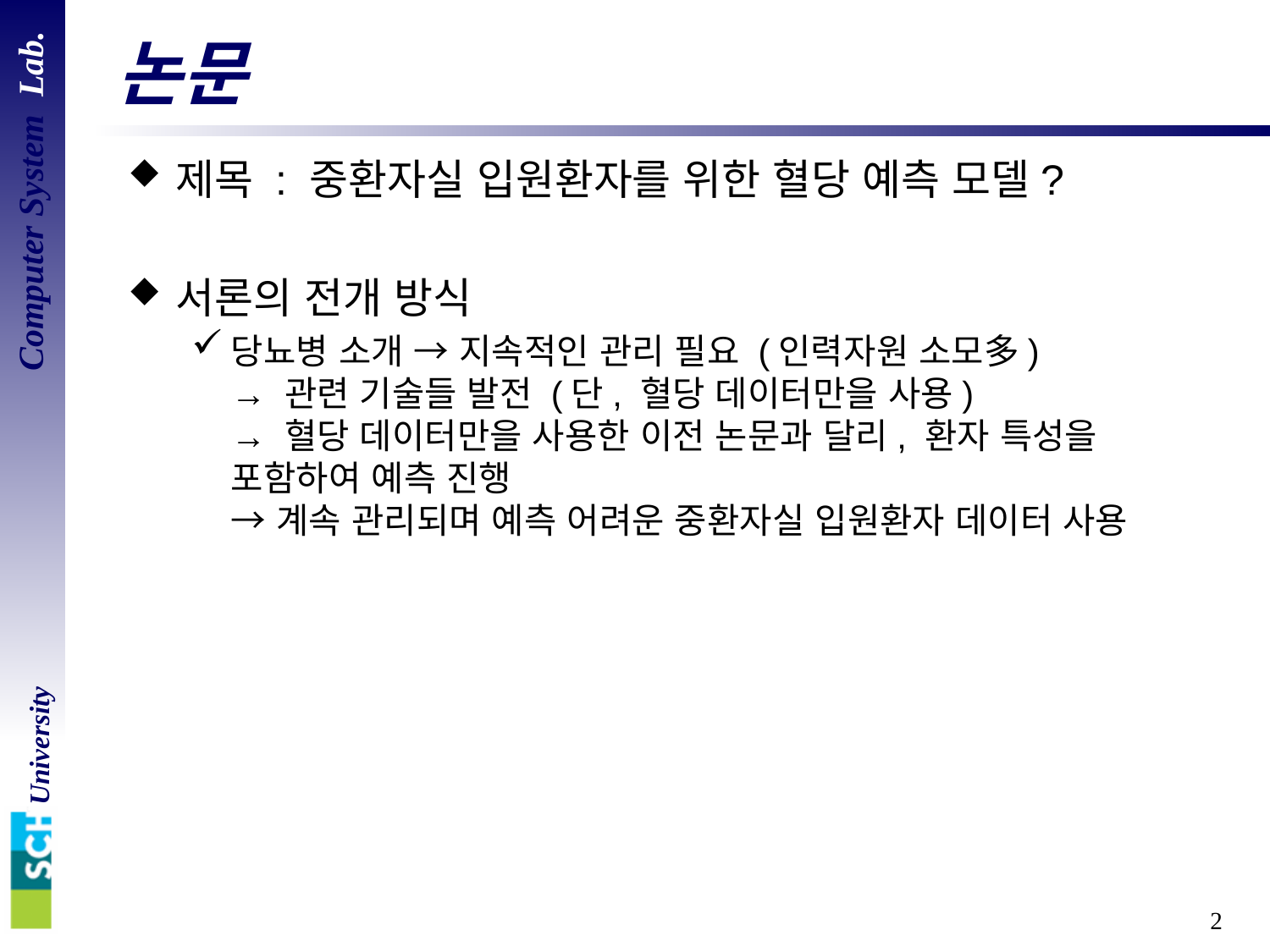

# 논문
제목 : 중환자실 입원환자를 위한 혈당 예측 모델?

서론의 전개 방식
당뇨병 소개 → 지속적인 관리 필요 (인력자원 소모多)
→ 관련 기술들 발전 (단, 혈당 데이터만을 사용)
→ 혈당 데이터만을 사용한 이전 논문과 달리, 환자 특성을 포함하여 예측 진행
→ 계속 관리되며 예측 어려운 중환자실 입원환자 데이터 사용